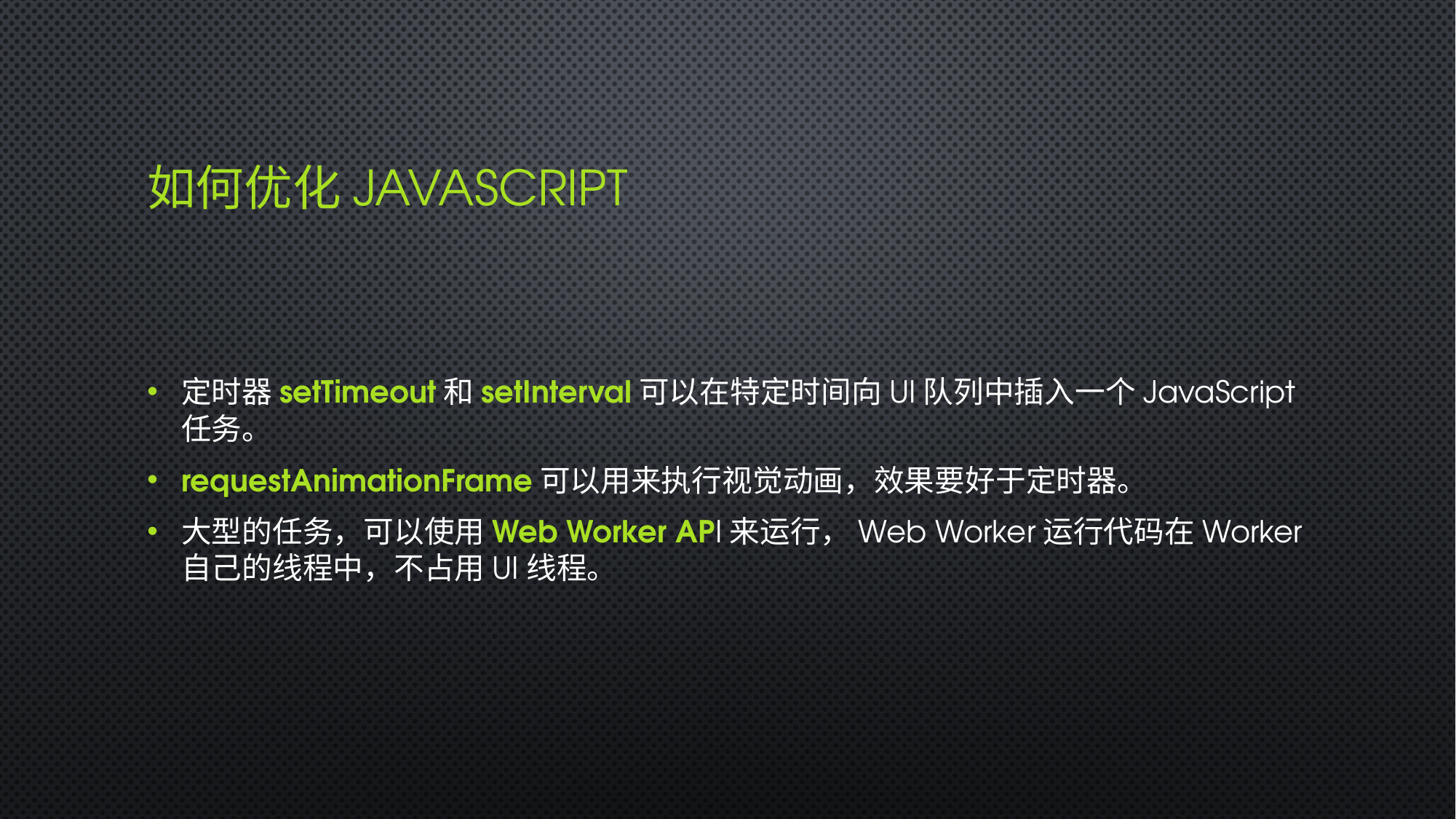

# 如何优化JavaScript
定时器setTimeout和setInterval可以在特定时间向UI队列中插入一个JavaScript任务。
requestAnimationFrame可以用来执行视觉动画，效果要好于定时器。
大型的任务，可以使用Web Worker API来运行，Web Worker运行代码在Worker自己的线程中，不占用UI线程。